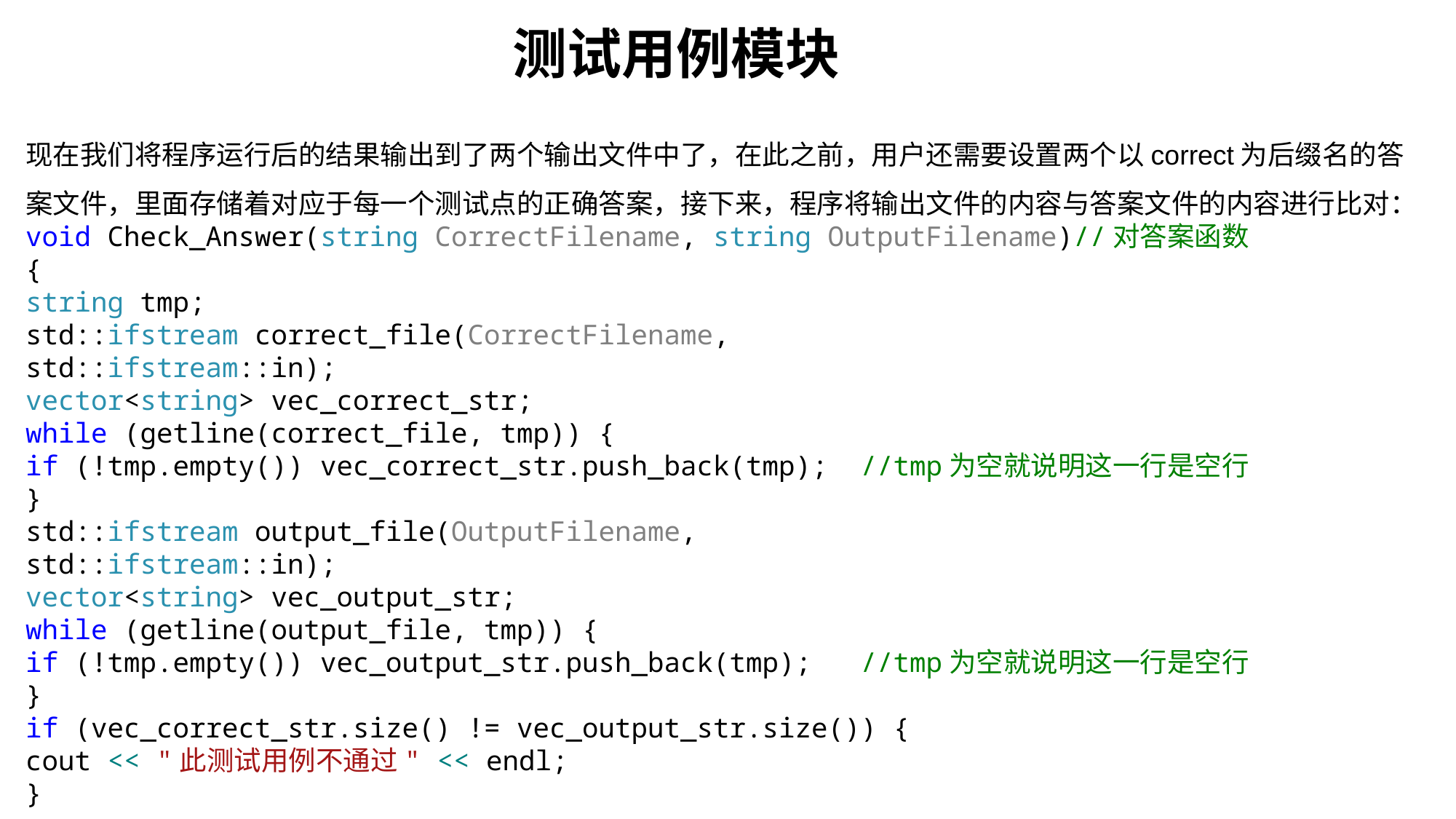

测试用例模块
现在我们将程序运行后的结果输出到了两个输出文件中了，在此之前，用户还需要设置两个以correct为后缀名的答案文件，里面存储着对应于每一个测试点的正确答案，接下来，程序将输出文件的内容与答案文件的内容进行比对：
void Check_Answer(string CorrectFilename, string OutputFilename)//对答案函数
{
string tmp;
std::ifstream correct_file(CorrectFilename,
std::ifstream::in);
vector<string> vec_correct_str;
while (getline(correct_file, tmp)) {
if (!tmp.empty()) vec_correct_str.push_back(tmp);  //tmp为空就说明这一行是空行
}
std::ifstream output_file(OutputFilename,
std::ifstream::in);
vector<string> vec_output_str;
while (getline(output_file, tmp)) {
if (!tmp.empty()) vec_output_str.push_back(tmp);   //tmp为空就说明这一行是空行
}
if (vec_correct_str.size() != vec_output_str.size()) {
cout << "此测试用例不通过" << endl;
}